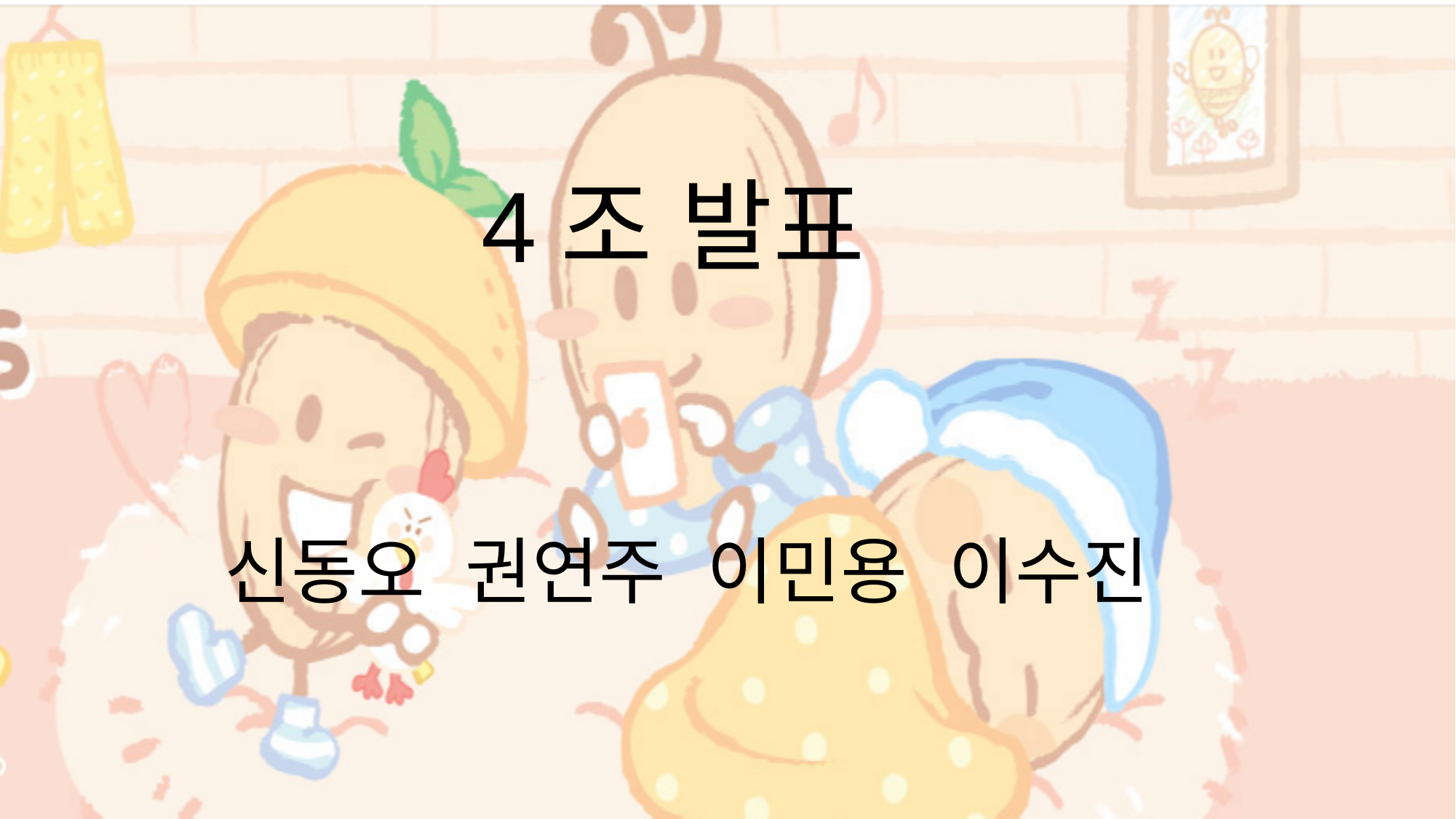

# 4조 발표
신동오  권연주  이민용  이수진